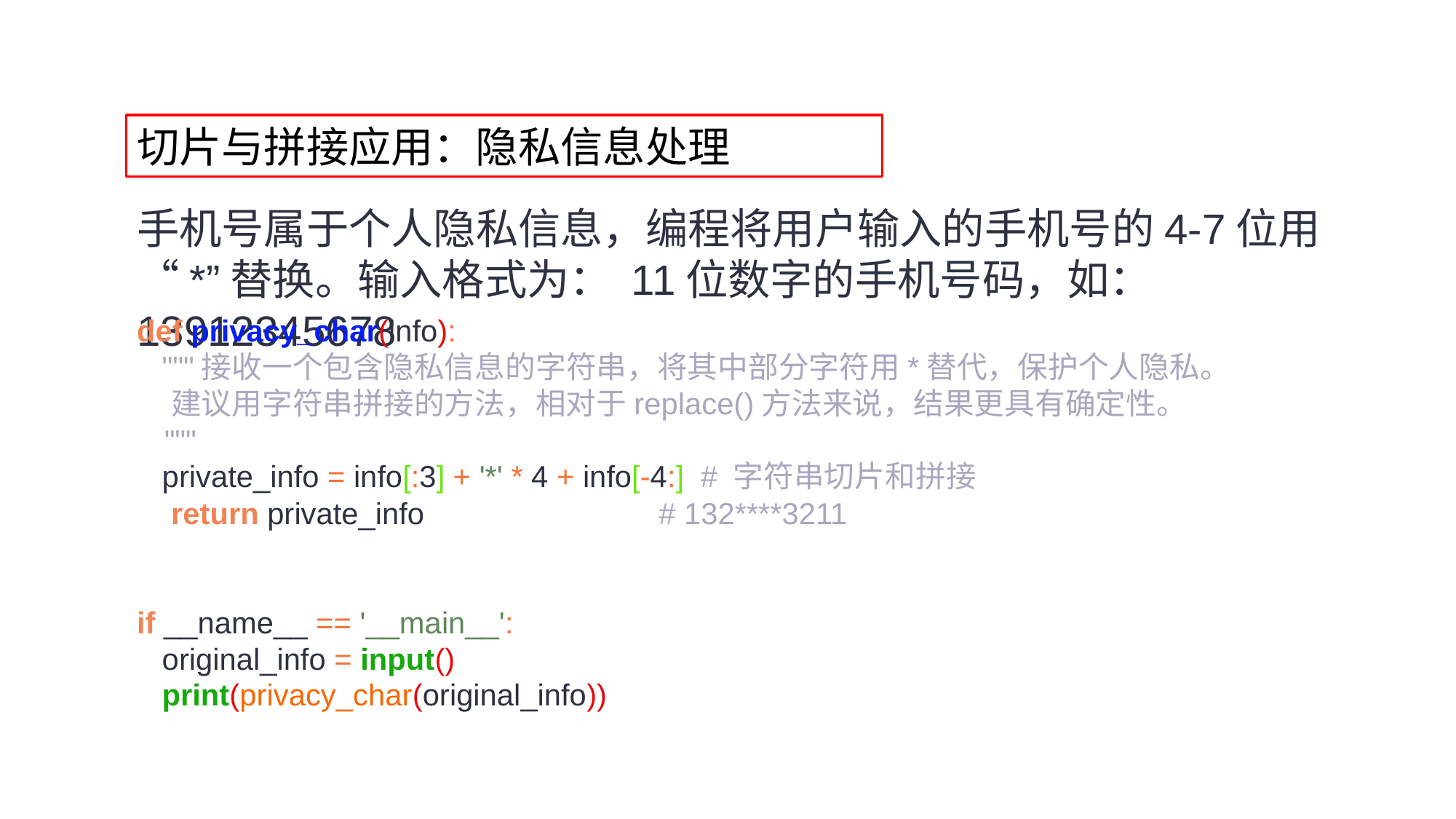

切片与拼接应用：隐私信息处理
手机号属于个人隐私信息，编程将用户输入的手机号的4-7位用“*”替换。输入格式为： 11位数字的手机号码，如：13912345678
def privacy_char(info):
   """接收一个包含隐私信息的字符串，将其中部分字符用*替代，保护个人隐私。
    建议用字符串拼接的方法，相对于replace()方法来说，结果更具有确定性。
   """
   private_info = info[:3] + '*' * 4 + info[-4:]  # 字符串切片和拼接
    return private_info                            # 132****3211
if __name__ == '__main__':
   original_info = input()
   print(privacy_char(original_info))